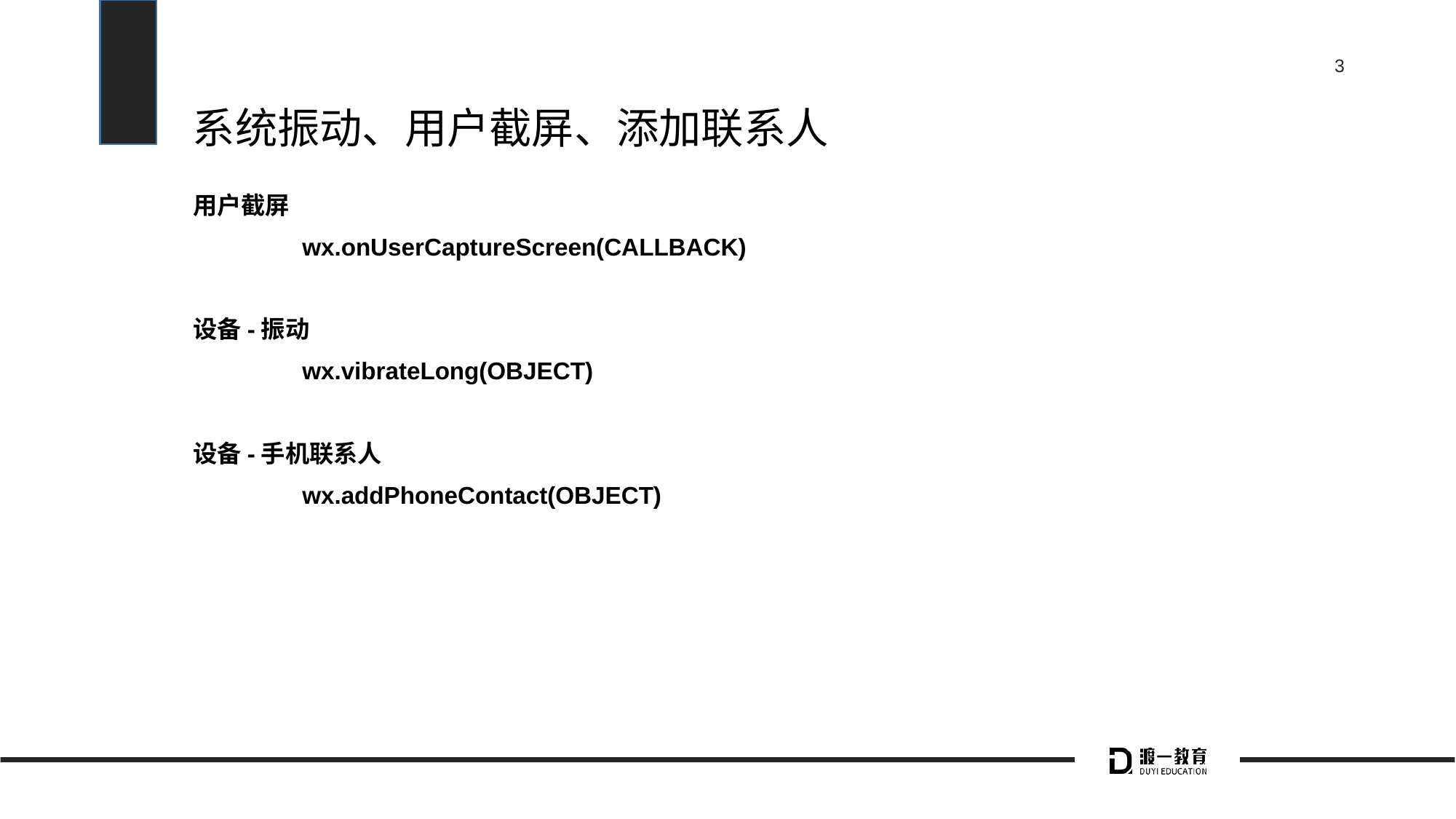

# 系统振动、用户截屏、添加联系人
用户截屏
	wx.onUserCaptureScreen(CALLBACK)

设备-振动
	wx.vibrateLong(OBJECT)

设备-手机联系人
	wx.addPhoneContact(OBJECT)